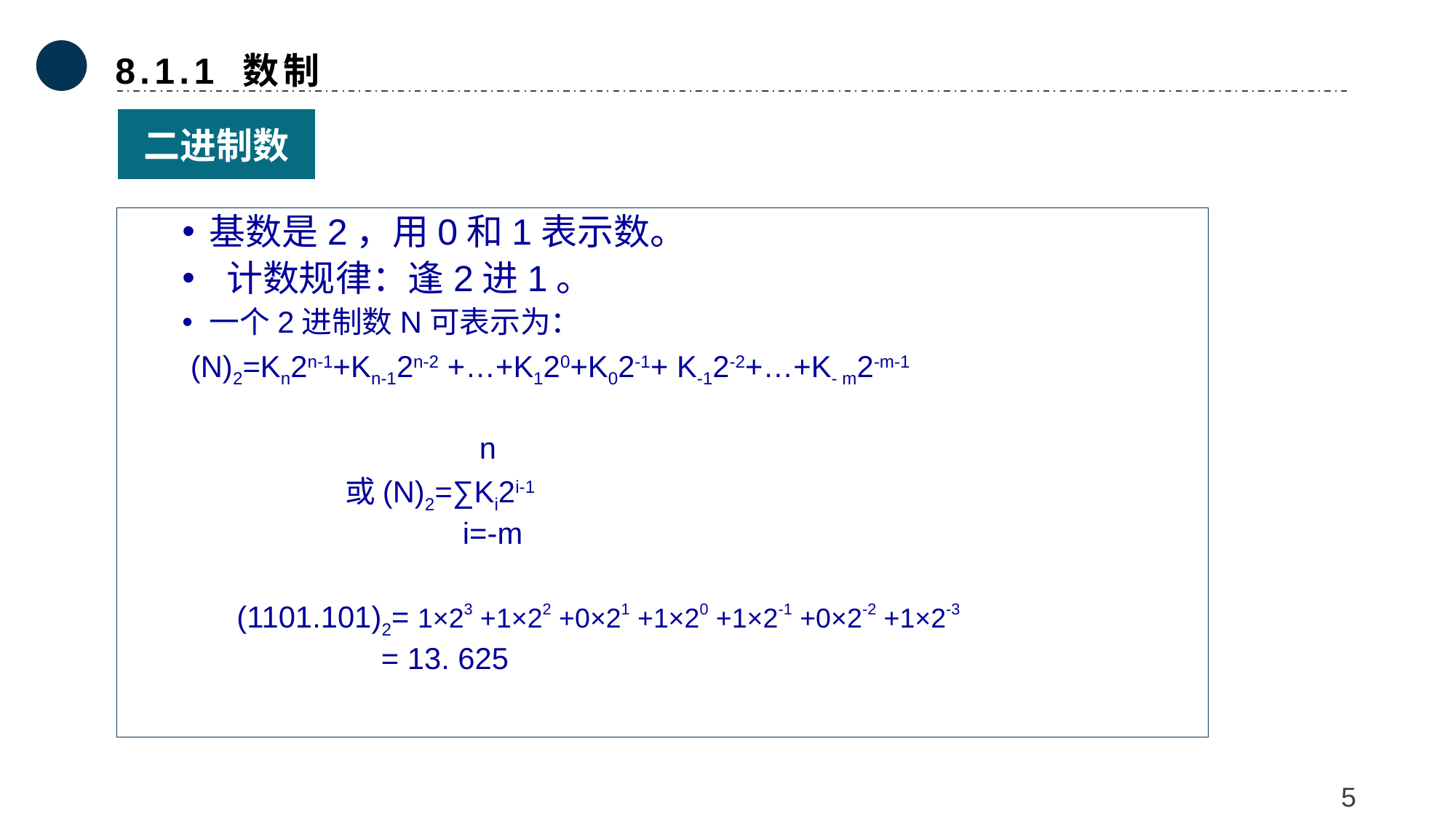

8.1.1 数制

二进制数
基数是2，用0和1表示数。
 计数规律：逢2进1。
一个2进制数N可表示为：
 (N)2=Kn2n-1+Kn-12n-2 +…+K120+K02-1+ K-12-2+…+K- m2-m-1

                             n
               或(N)2=∑Ki2i-1
                           i=-m

(1101.101)2= 1×23 +1×22 +0×21 +1×20 +1×2-1 +0×2-2 +1×2-3
                             = 13. 625